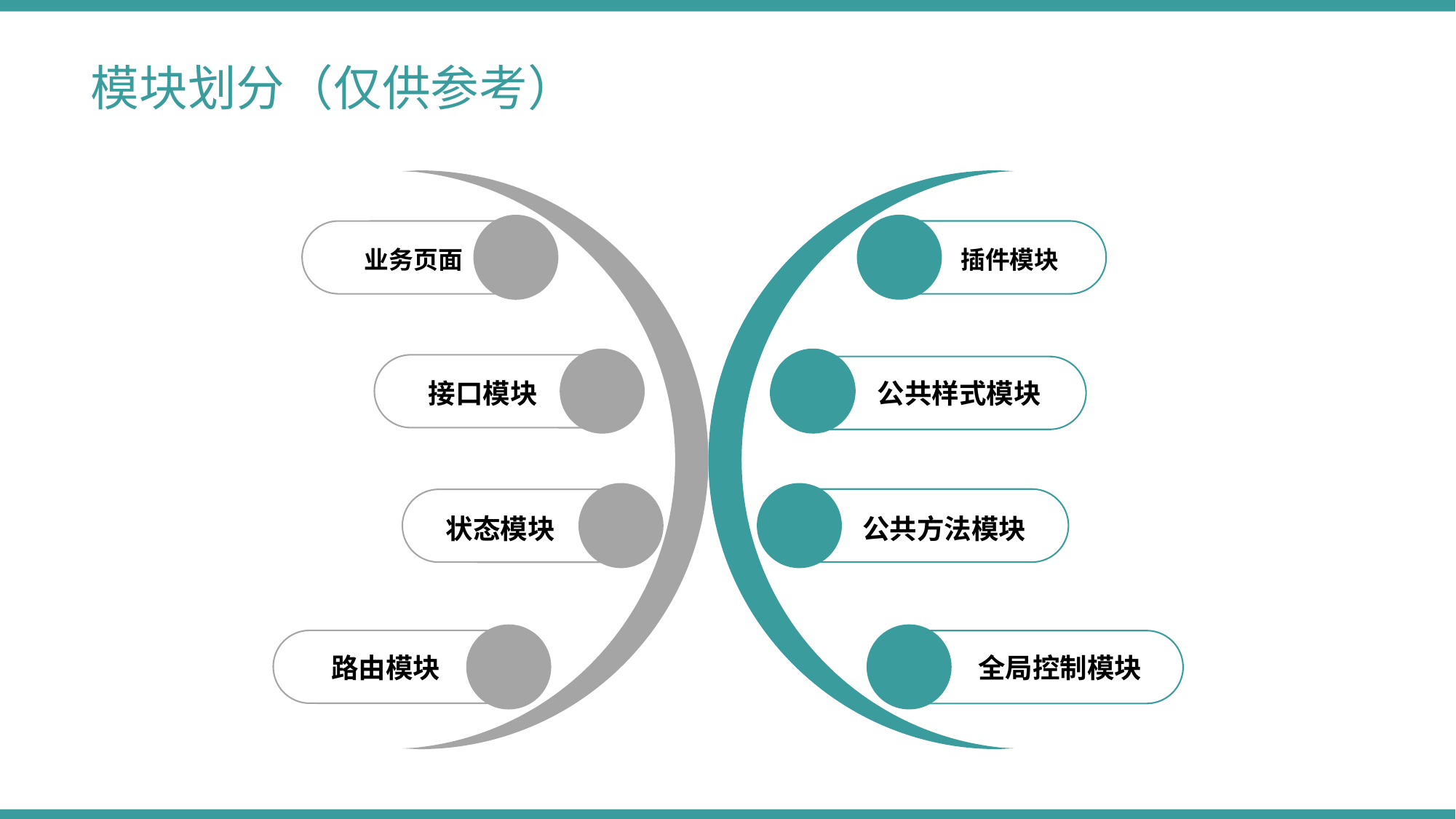

模块划分（仅供参考）

业务页面
插件模块

公共样式模块
接口模块

公共方法模块
状态模块

全局控制模块
路由模块